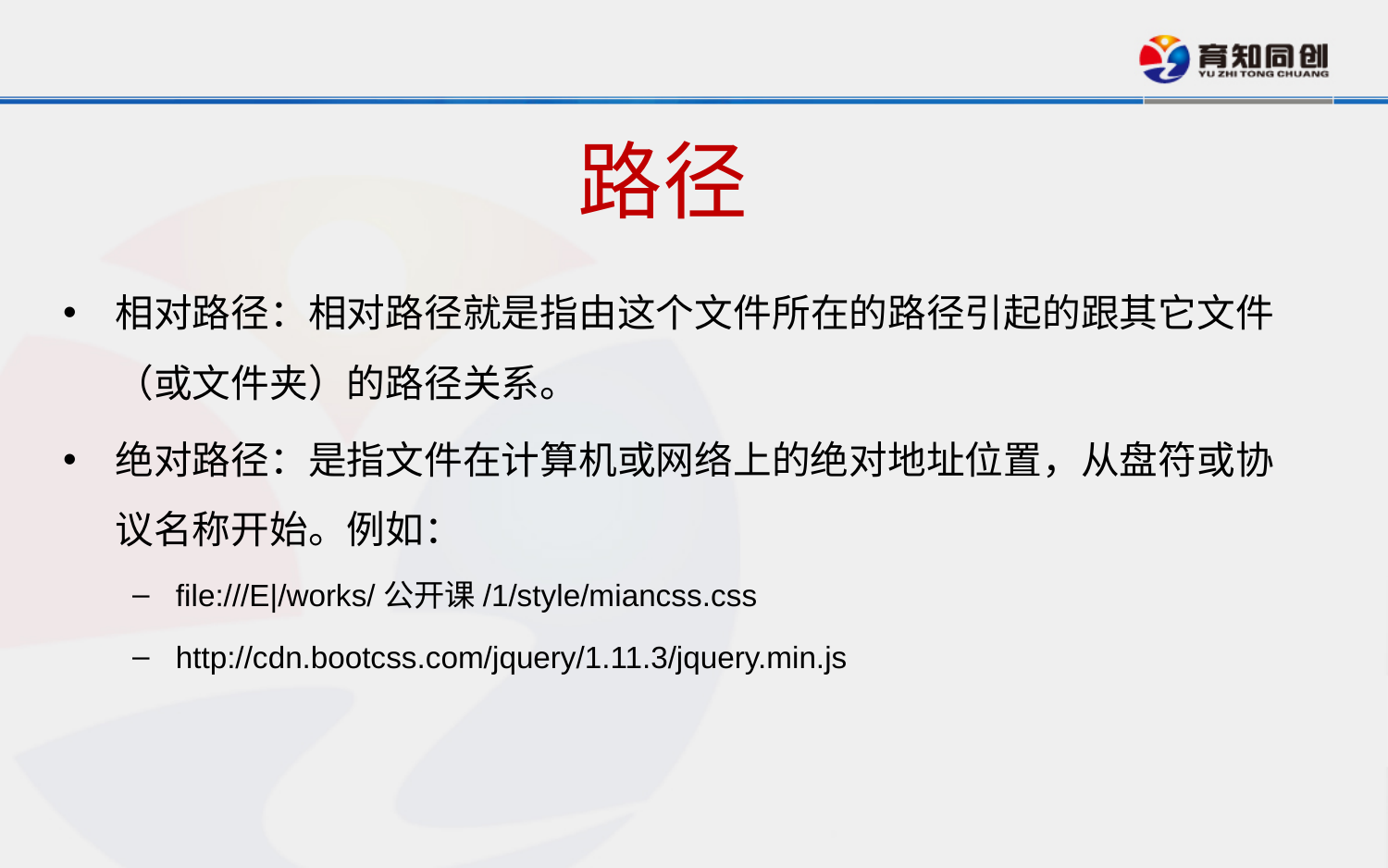

# 路径
相对路径：相对路径就是指由这个文件所在的路径引起的跟其它文件（或文件夹）的路径关系。
绝对路径：是指文件在计算机或网络上的绝对地址位置，从盘符或协议名称开始。例如：
file:///E|/works/公开课/1/style/miancss.css
http://cdn.bootcss.com/jquery/1.11.3/jquery.min.js